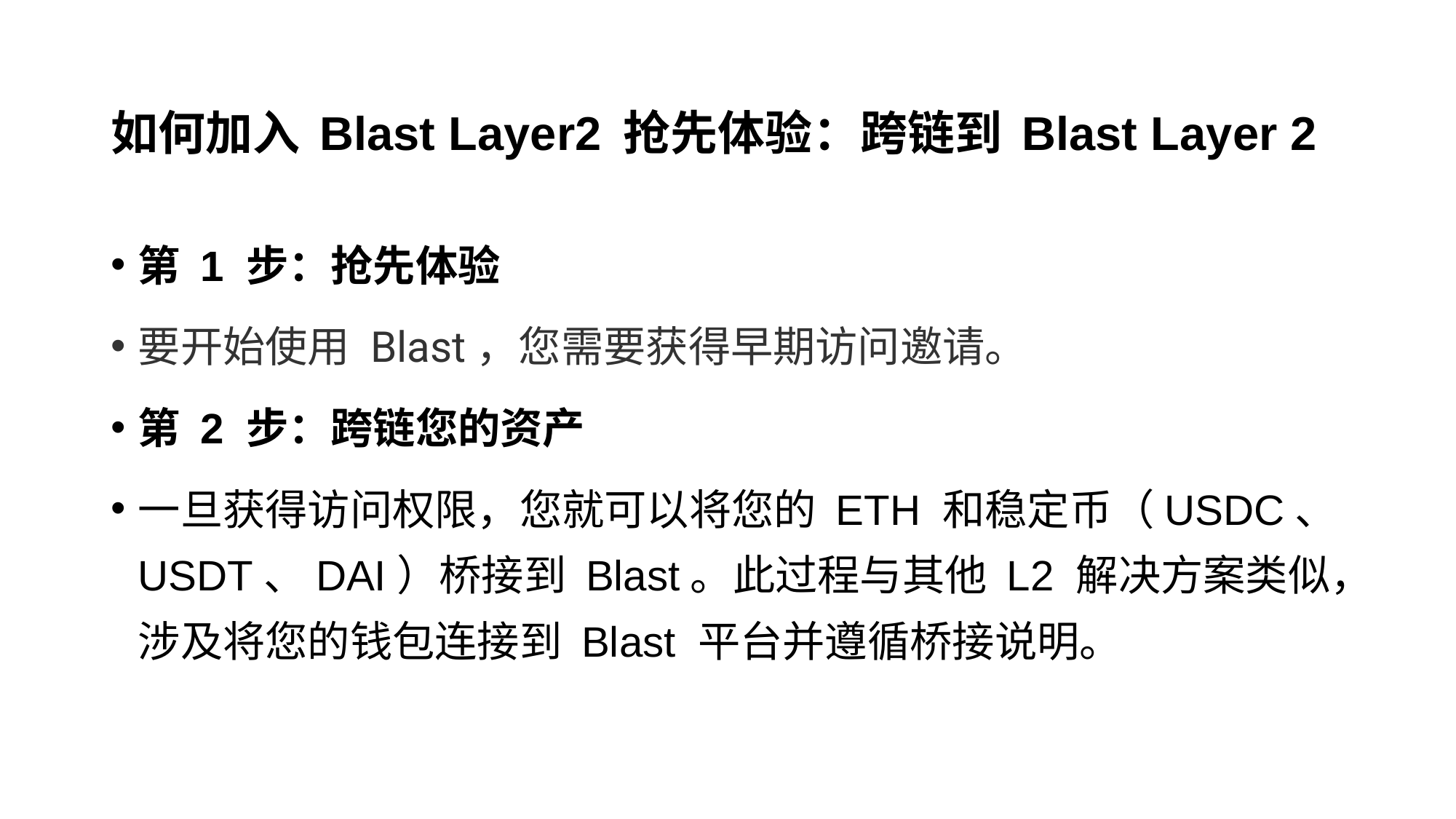

# 如何加入 Blast Layer2 抢先体验：跨链到 Blast Layer 2
第 1 步：抢先体验
要开始使用 Blast，您需要获得早期访问邀请。
第 2 步：跨链您的资产
一旦获得访问权限，您就可以将您的 ETH 和稳定币（USDC、USDT、DAI）桥接到 Blast。此过程与其他 L2 解决方案类似，涉及将您的钱包连接到 Blast 平台并遵循桥接说明。